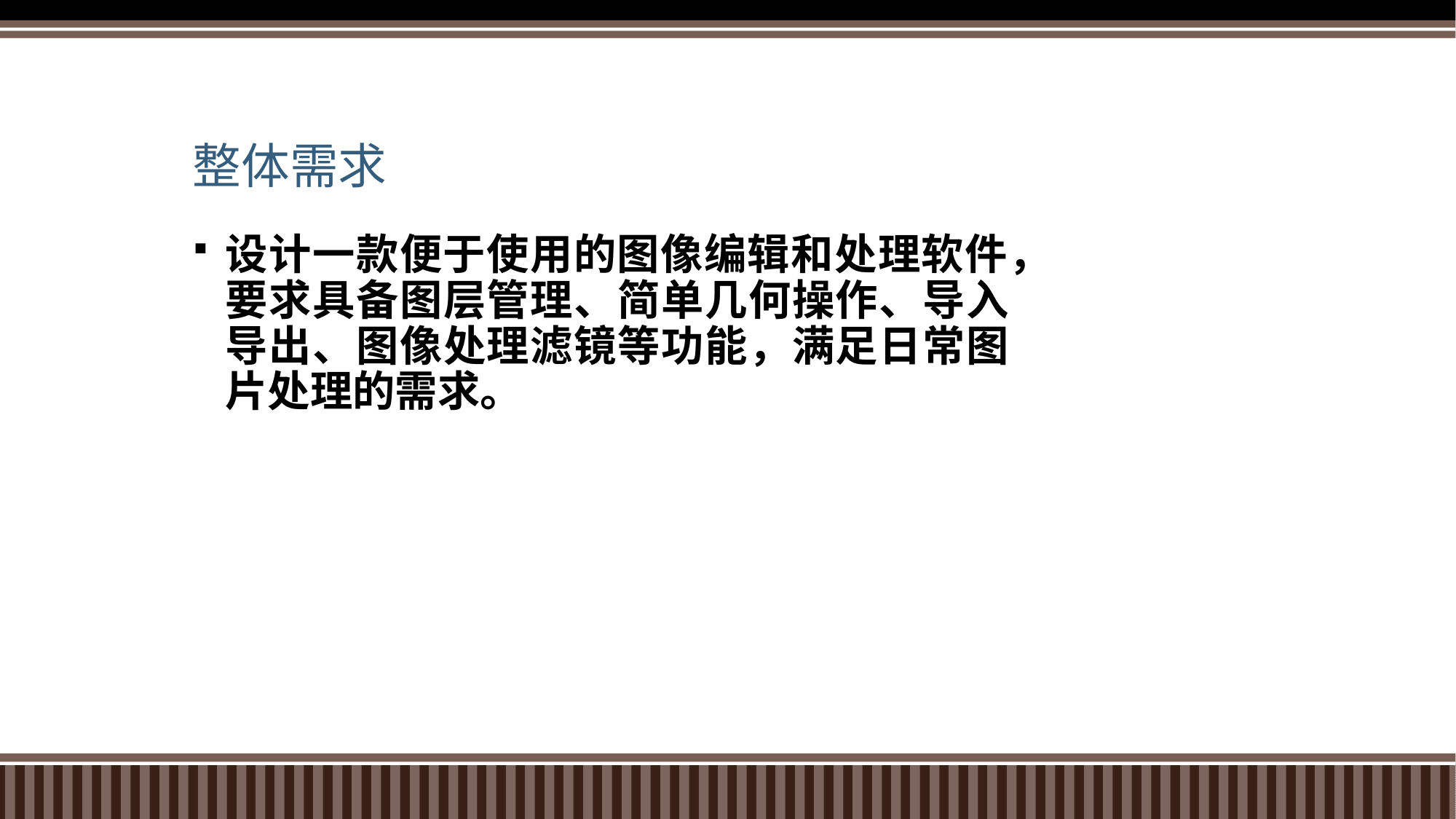

# 整体需求
设计一款便于使用的图像编辑和处理软件，要求具备图层管理、简单几何操作、导入导出、图像处理滤镜等功能，满足日常图片处理的需求。